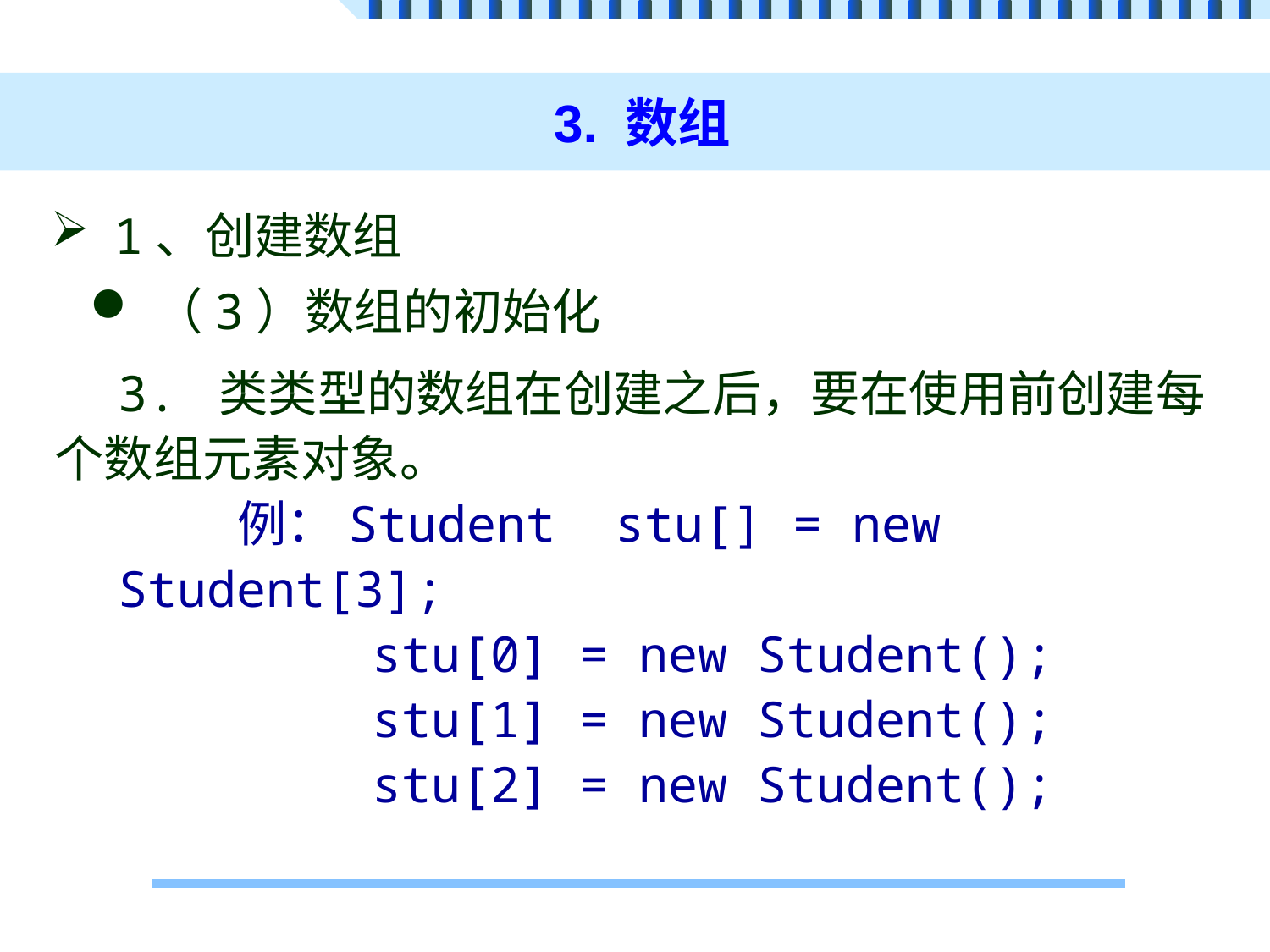

# 3. 数组
1、创建数组
（3）数组的初始化
3. 类类型的数组在创建之后，要在使用前创建每个数组元素对象。
    例：Student  stu[] = new Student[3];
   	stu[0] = new Student();
   	stu[1] = new Student();
   	stu[2] = new Student();